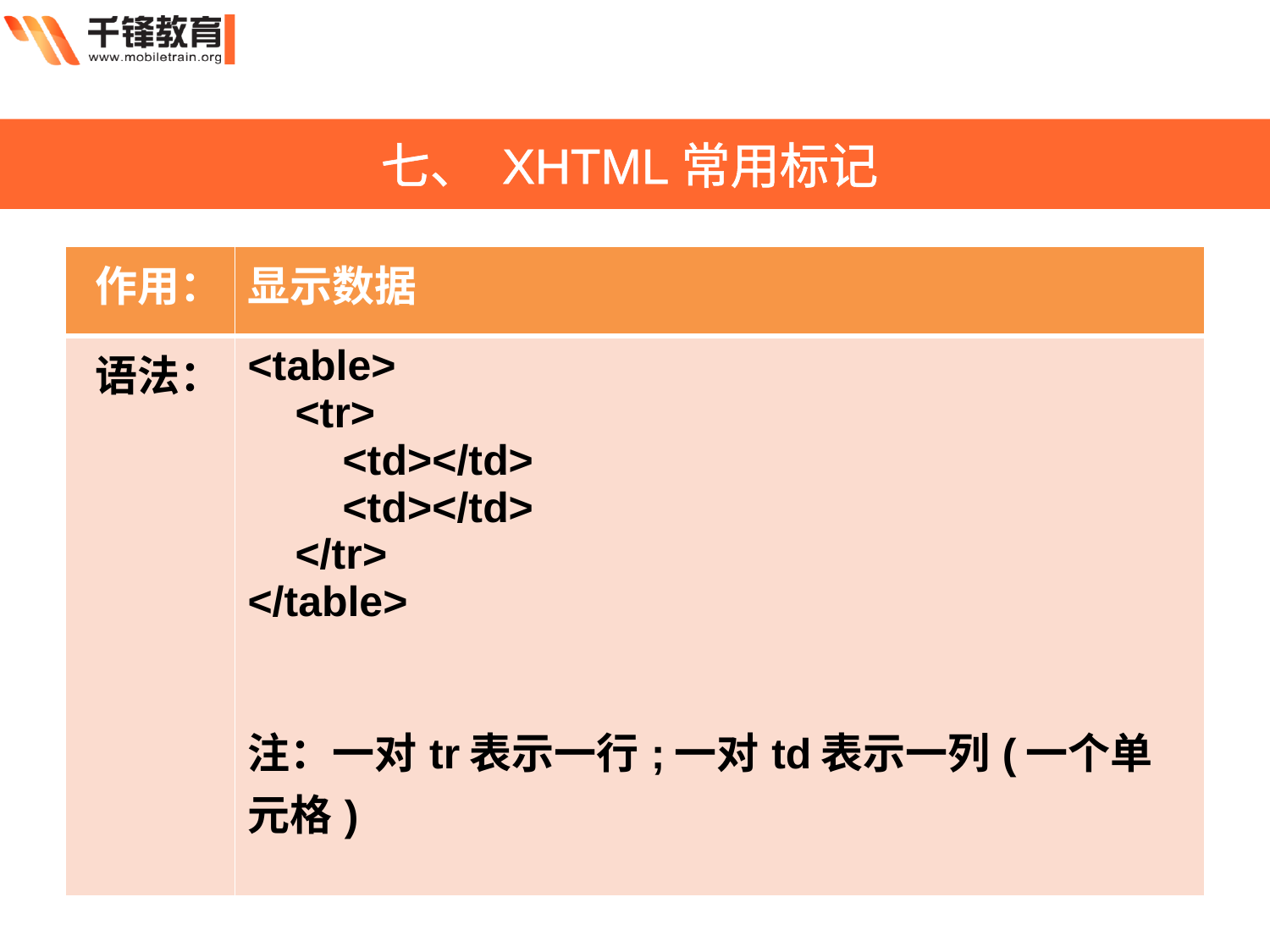

七、 XHTML常用标记
| 作用： | 显示数据 |
| --- | --- |
| 语法： | <table> <tr>       <td></td>      <td></td> </tr> </table> 注：一对tr表示一行;一对td表示一列(一个单元格) |